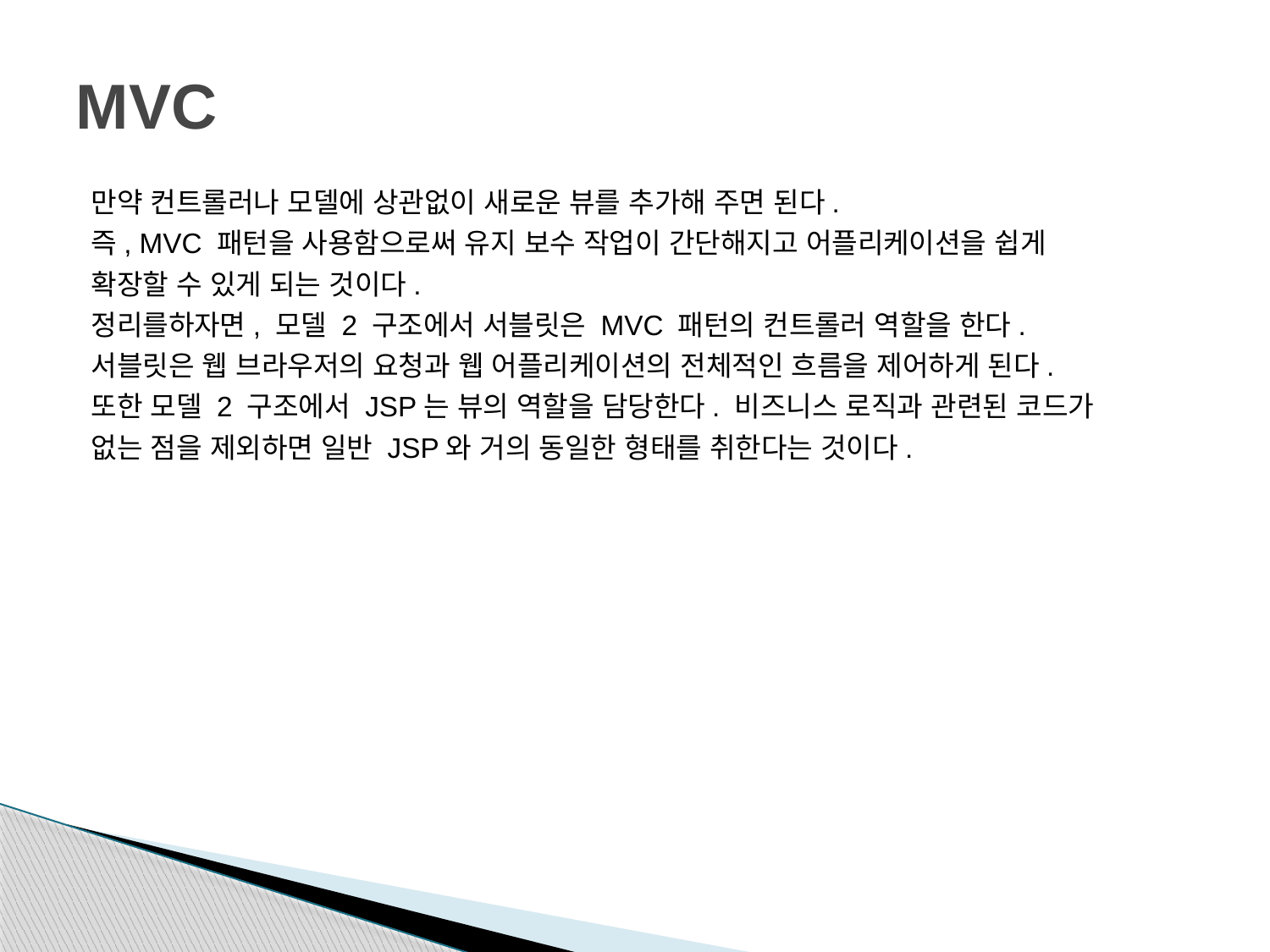

# MVC
만약 컨트롤러나 모델에 상관없이 새로운 뷰를 추가해 주면 된다.
즉, MVC 패턴을 사용함으로써 유지 보수 작업이 간단해지고 어플리케이션을 쉽게
확장할 수 있게 되는 것이다.
정리를하자면, 모델 2 구조에서 서블릿은 MVC 패턴의 컨트롤러 역할을 한다.
서블릿은 웹 브라우저의 요청과 웹 어플리케이션의 전체적인 흐름을 제어하게 된다.
또한 모델 2 구조에서 JSP는 뷰의 역할을 담당한다. 비즈니스 로직과 관련된 코드가
없는 점을 제외하면 일반 JSP와 거의 동일한 형태를 취한다는 것이다.